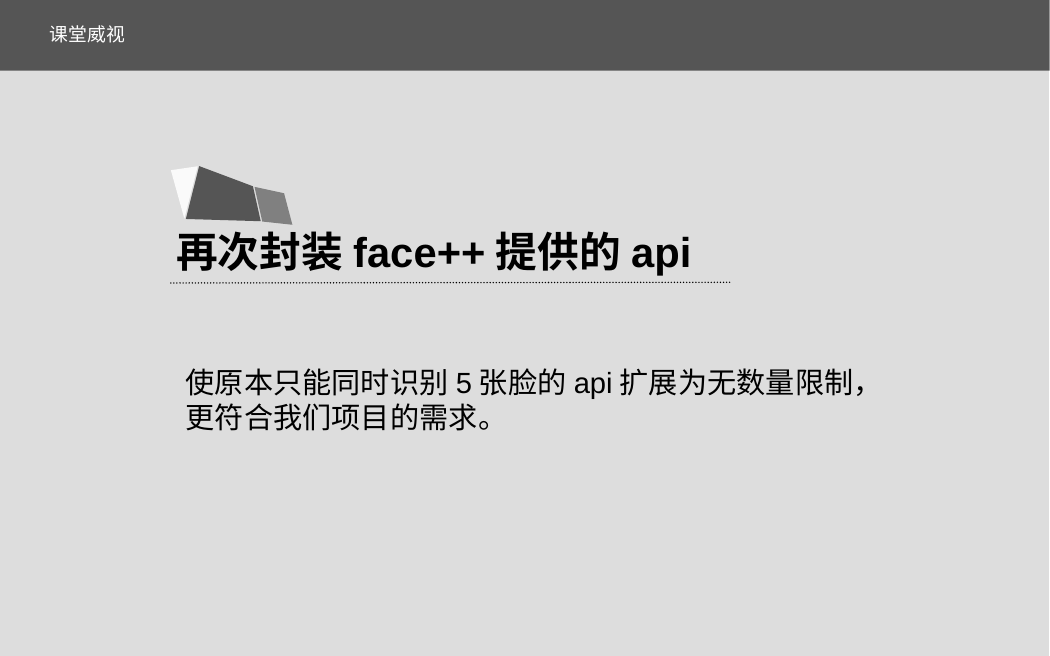

课堂威视

再次封装face++提供的api

使原本只能同时识别5张脸的api扩展为无数量限制，更符合我们项目的需求。